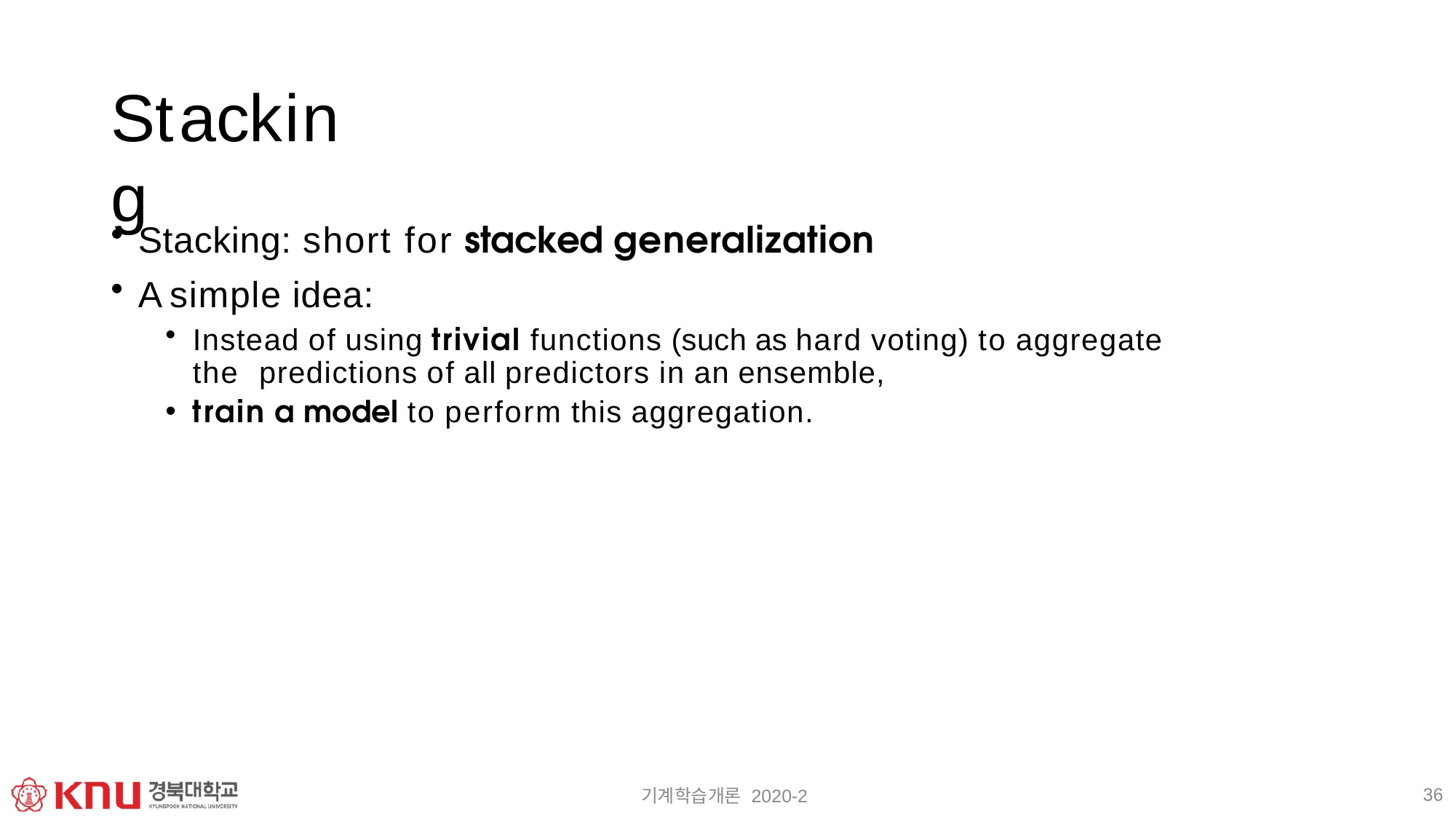

# Stacking
Stacking: short for stacked generalization
A simple idea:
Instead of using trivial functions (such as hard voting) to aggregate the  predictions of all predictors in an ensemble,
train a model to perform this aggregation.
36
기계학습개론 2020-2